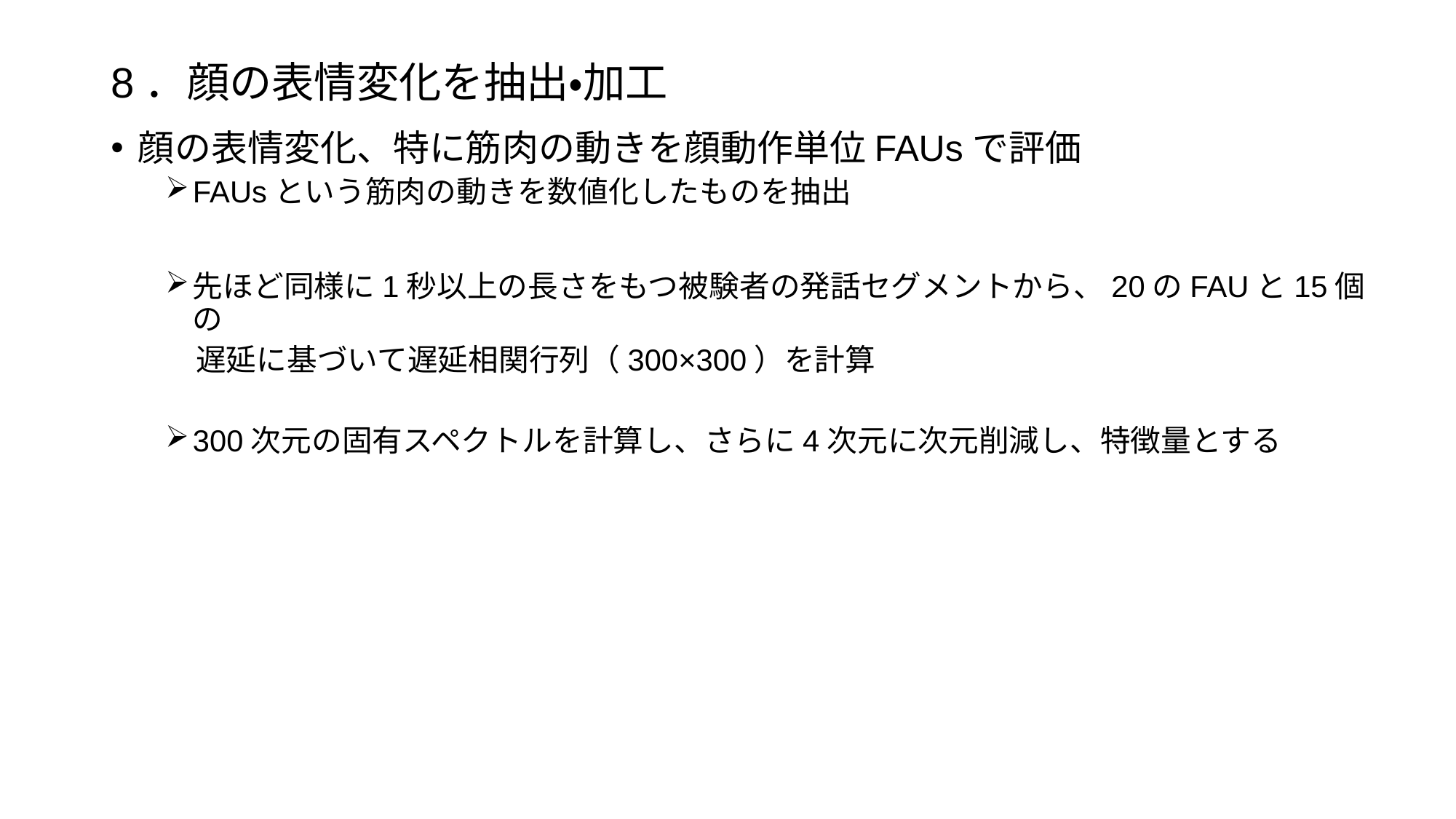

# 8．顔の表情変化を抽出・加工
顔の表情変化、特に筋肉の動きを顔動作単位FAUsで評価
FAUsという筋肉の動きを数値化したものを抽出

先ほど同様に1秒以上の長さをもつ被験者の発話セグメントから、20のFAUと15個の
　遅延に基づいて遅延相関行列（300×300）を計算

300次元の固有スペクトルを計算し、さらに4次元に次元削減し、特徴量とする